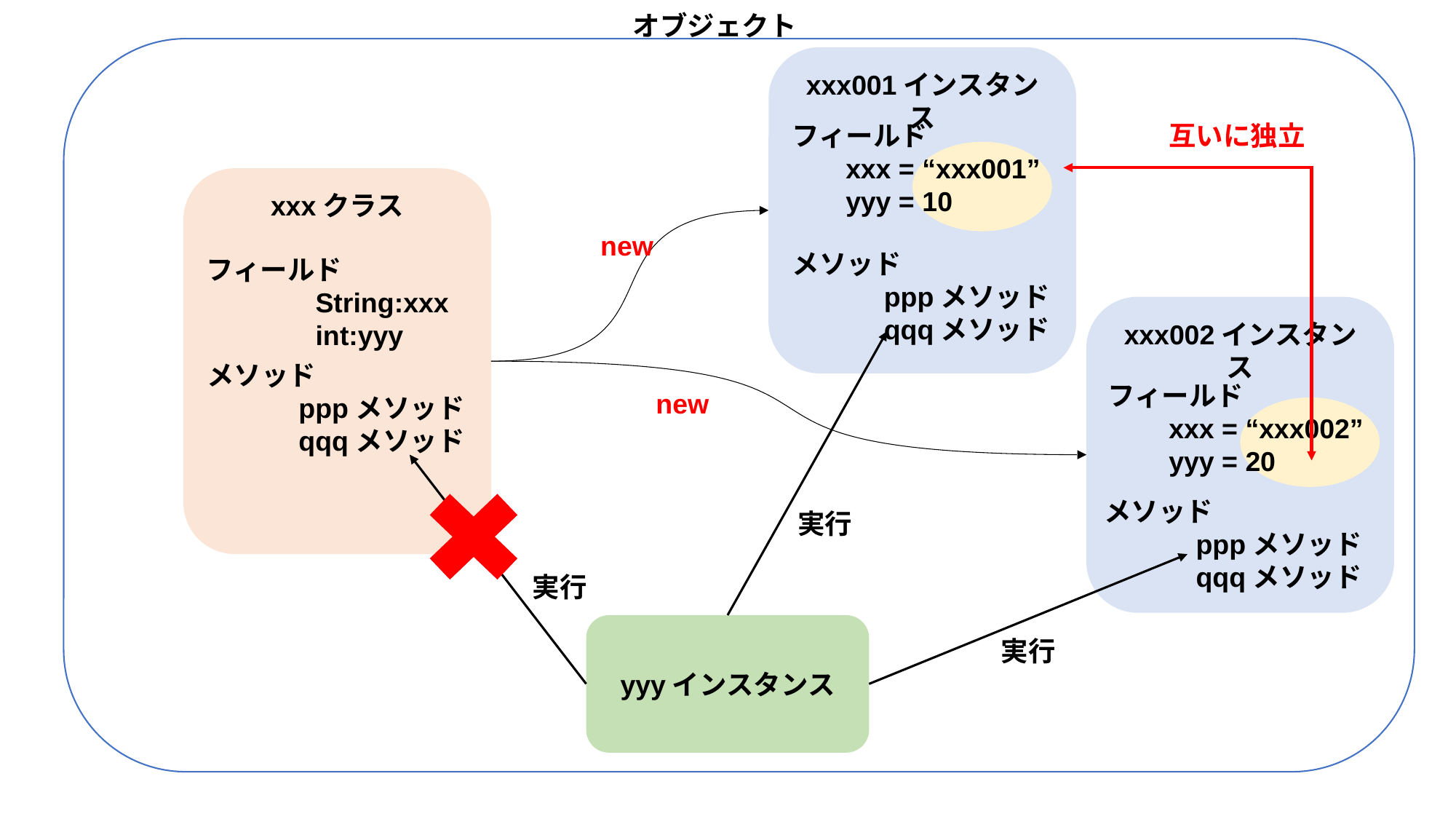

オブジェクト

xxx001インスタンス
フィールド
       xxx = “xxx001”
       yyy = 10
互いに独立

xxxクラス
フィールド
	String:xxx
	int:yyy
メソッド
            pppメソッド
            qqqメソッド
new
メソッド
            pppメソッド
            qqqメソッド
xxx002インスタンス
フィールド
        xxx = “xxx002”
        yyy = 20
new

メソッド
            pppメソッド
            qqqメソッド
実行
実行
yyyインスタンス
実行